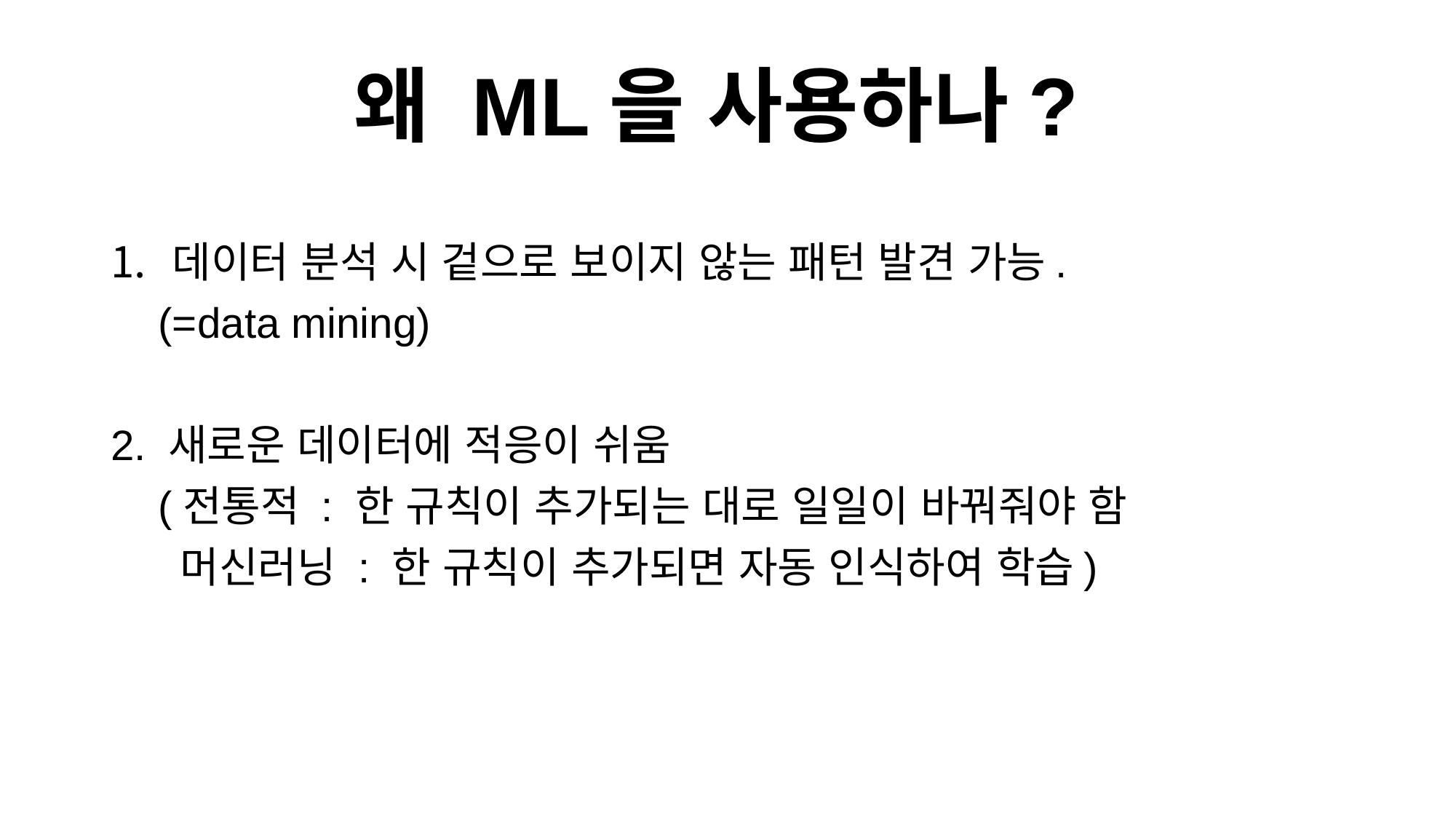

왜 ML을 사용하나?

데이터 분석 시 겉으로 보이지 않는 패턴 발견 가능.
    (=data mining)

2. 새로운 데이터에 적응이 쉬움
    (전통적 : 한 규칙이 추가되는 대로 일일이 바꿔줘야 함
     머신러닝 : 한 규칙이 추가되면 자동 인식하여 학습)